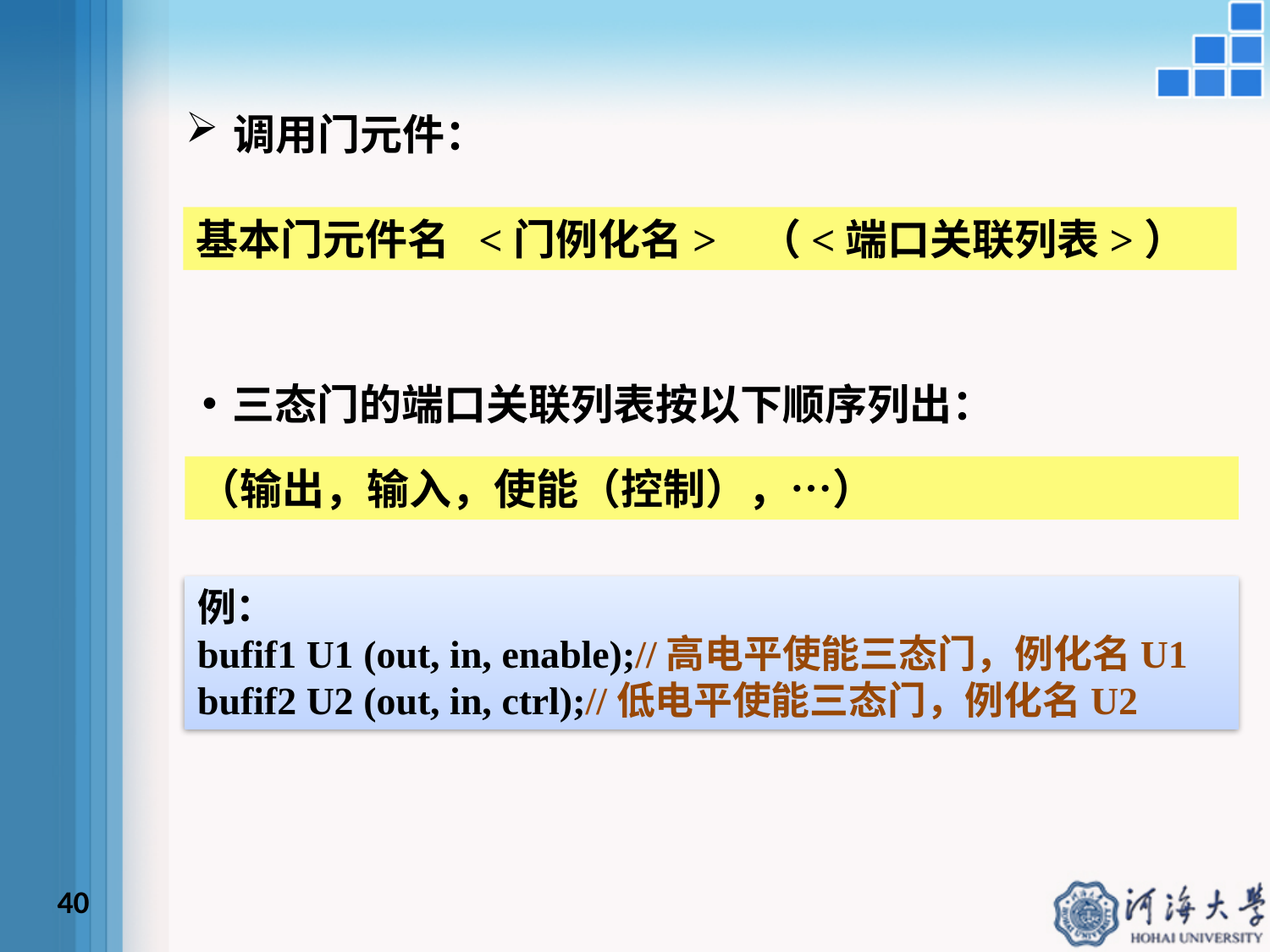

调用门元件：
基本门元件名  <门例化名>   （<端口关联列表>）
三态门的端口关联列表按以下顺序列出：
（输出，输入，使能（控制），…）
例：
bufif1 U1 (out, in, enable);//高电平使能三态门，例化名U1
bufif2 U2 (out, in, ctrl);//低电平使能三态门，例化名U2
40